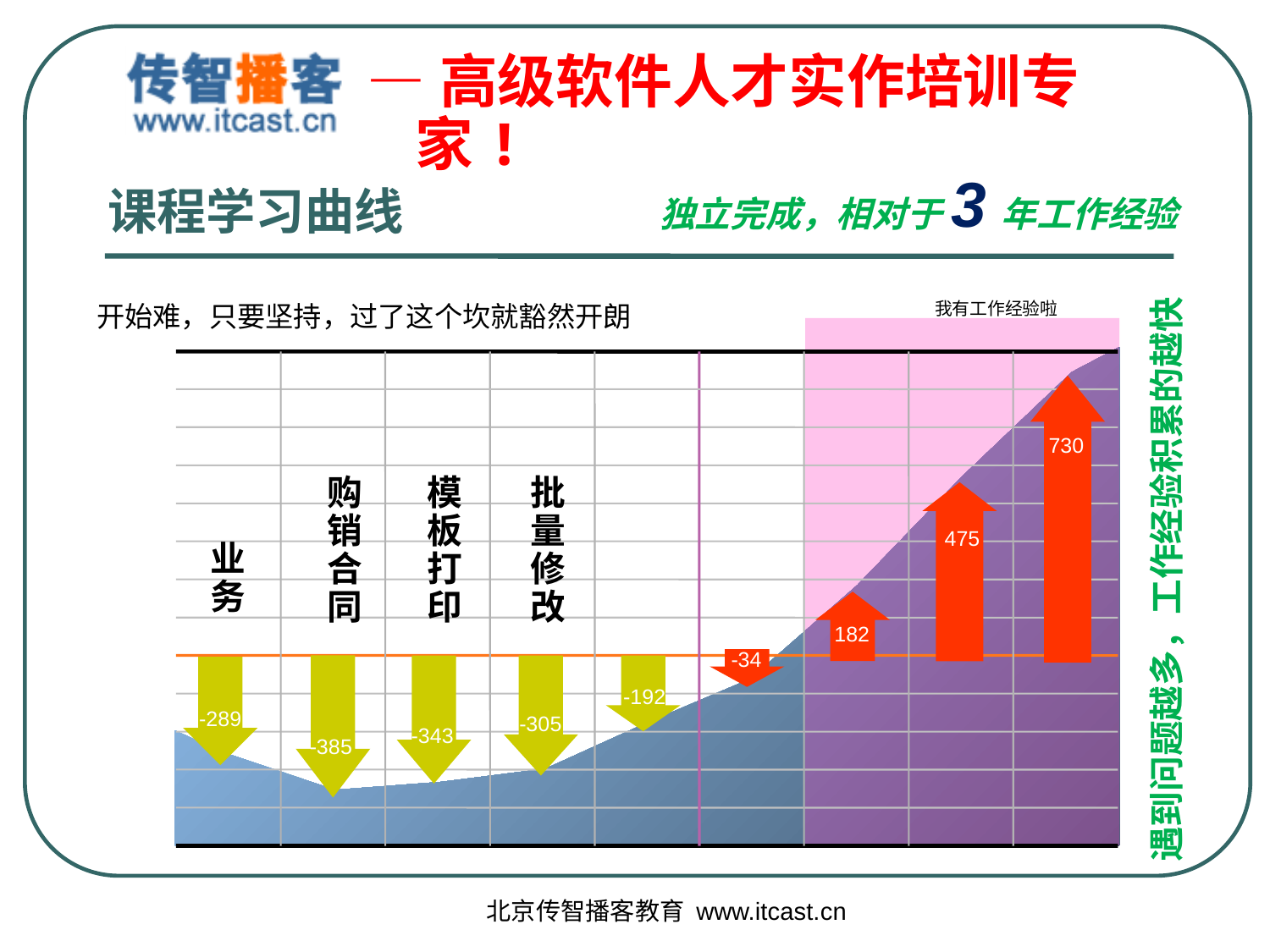

# 课程学习曲线
独立完成，相对于3年工作经验
开始难，只要坚持，过了这个坎就豁然开朗
我有工作经验啦

730

475

182

-34

-192

-289
-305
-343
-385

购销合同
模板打印
批量修改
业务
遇到问题越多，工作经验积累的越快
北京传智播客教育 www.itcast.cn